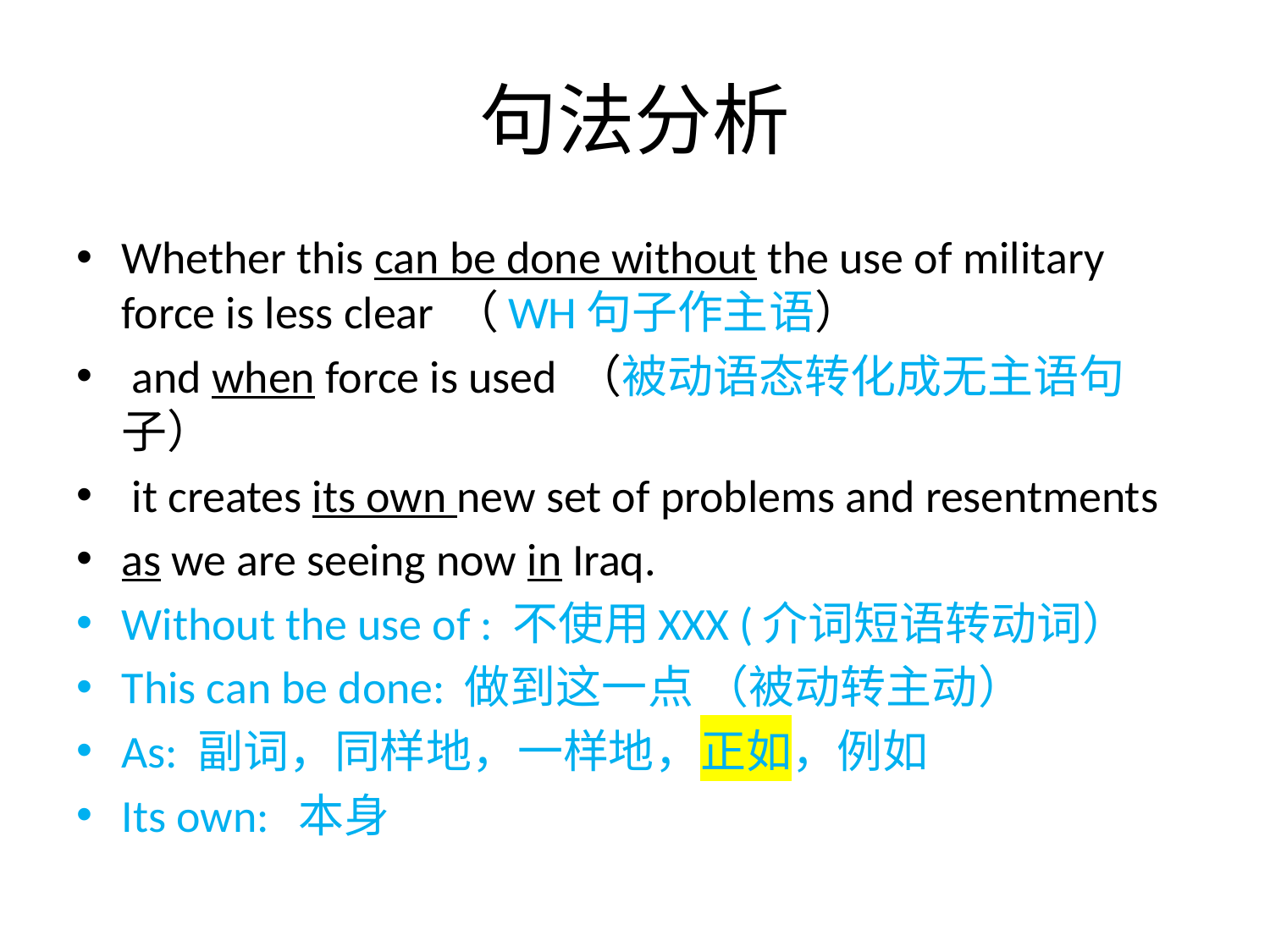

# 句法分析
Whether this can be done without the use of military force is less clear （WH句子作主语）
 and when force is used （被动语态转化成无主语句子）
 it creates its own new set of problems and resentments
as we are seeing now in Iraq.
Without the use of : 不使用XXX (介词短语转动词）
This can be done: 做到这一点 （被动转主动）
As: 副词，同样地，一样地，正如，例如
Its own:  本身